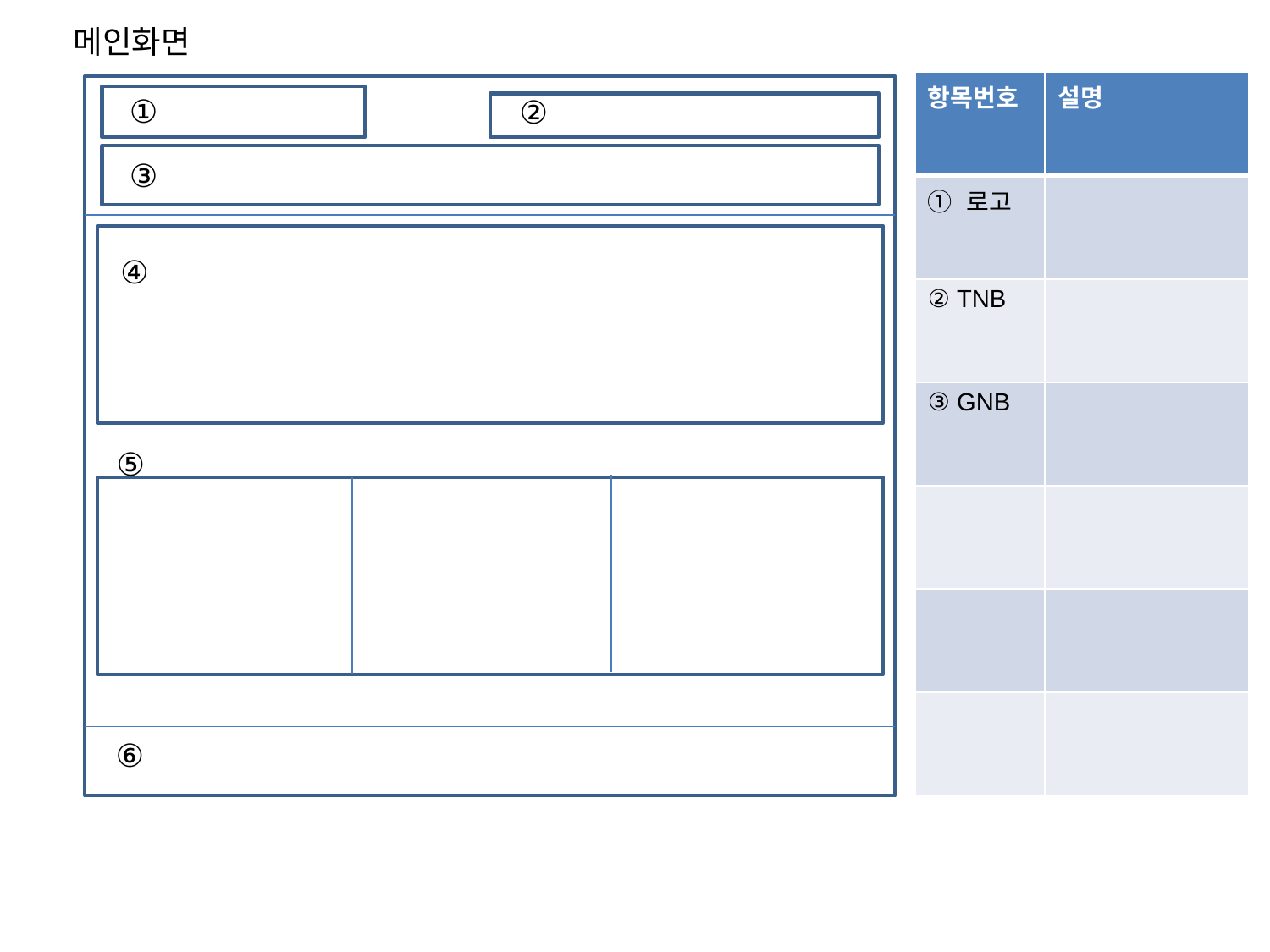

메인화면
| 항목번호 | 설명 |
| --- | --- |
| ① 로고 |  |
| ② TNB |  |
| ③ GNB |  |
|  |  |
|  |  |
|  |  |

①

②
③
④
⑤
⑥